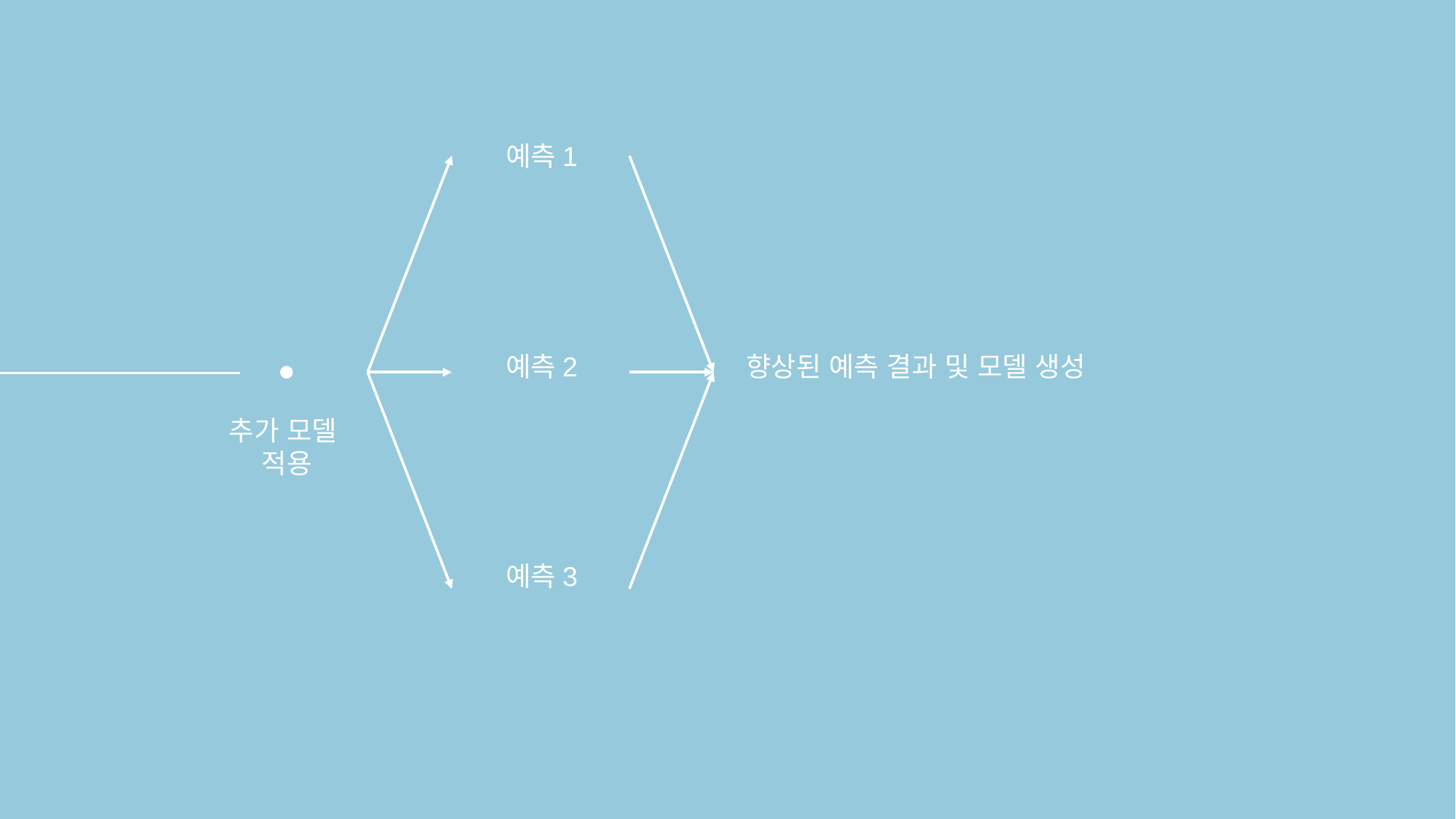

예측1
예측2
향상된 예측 결과 및 모델 생성

EDA
상관관계
분석
Decision Tree
모델 적용
추가 모델
적용
예측3